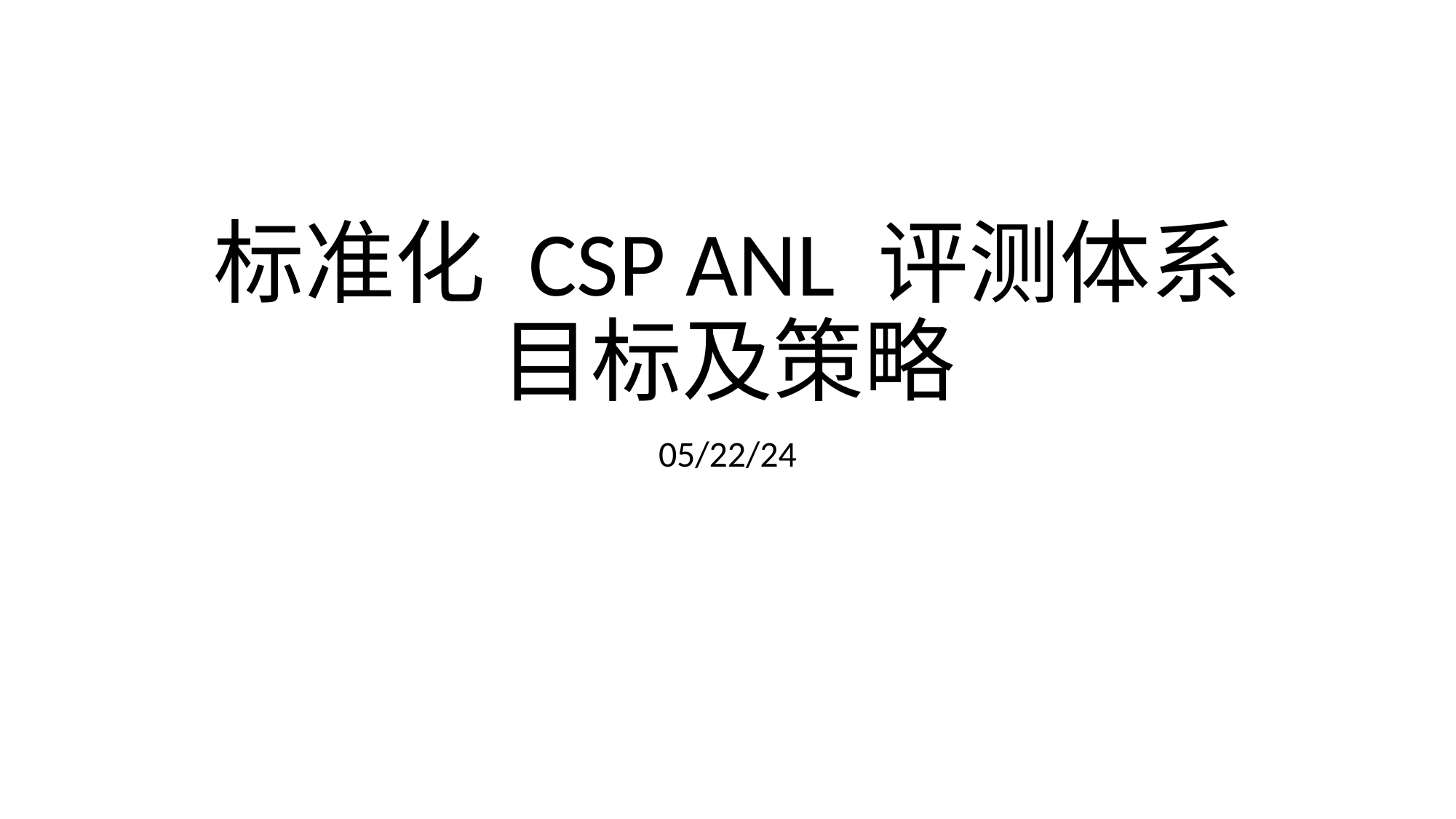

# 标准化 CSP ANL 评测体系 目标及策略
05/22/24